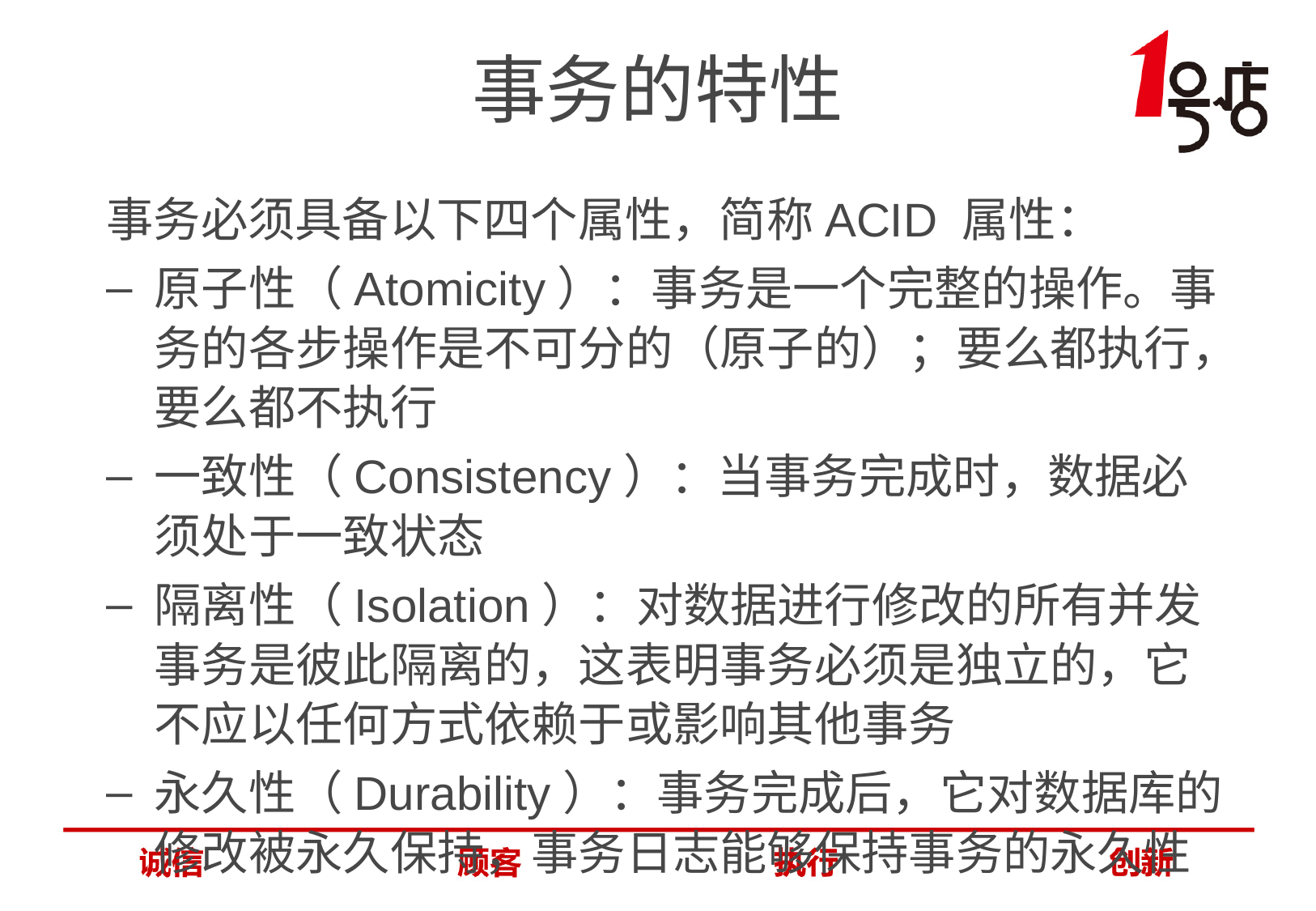

# 事务的特性
事务必须具备以下四个属性，简称ACID 属性：
原子性（Atomicity）：事务是一个完整的操作。事务的各步操作是不可分的（原子的）；要么都执行，要么都不执行
一致性（Consistency）：当事务完成时，数据必须处于一致状态
隔离性（Isolation）：对数据进行修改的所有并发事务是彼此隔离的，这表明事务必须是独立的，它不应以任何方式依赖于或影响其他事务
永久性（Durability）：事务完成后，它对数据库的修改被永久保持，事务日志能够保持事务的永久性